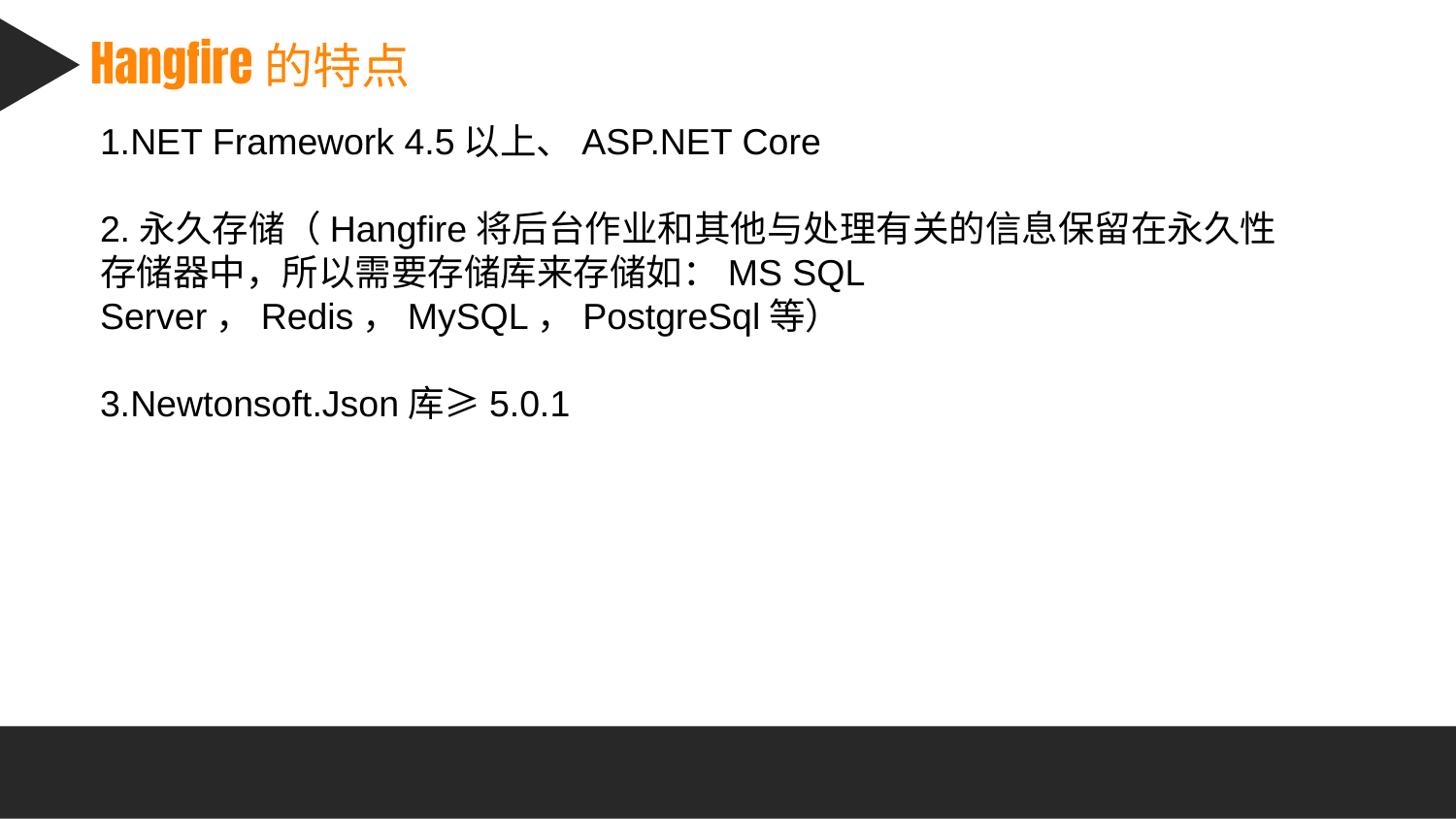

Hangfire的特点
1.NET Framework 4.5以上、ASP.NET Core

2.永久存储（Hangfire将后台作业和其他与处理有关的信息保留在永久性存储器中，所以需要存储库来存储如：MS SQL Server，Redis，MySQL，PostgreSql等）

3.Newtonsoft.Json库≥5.0.1